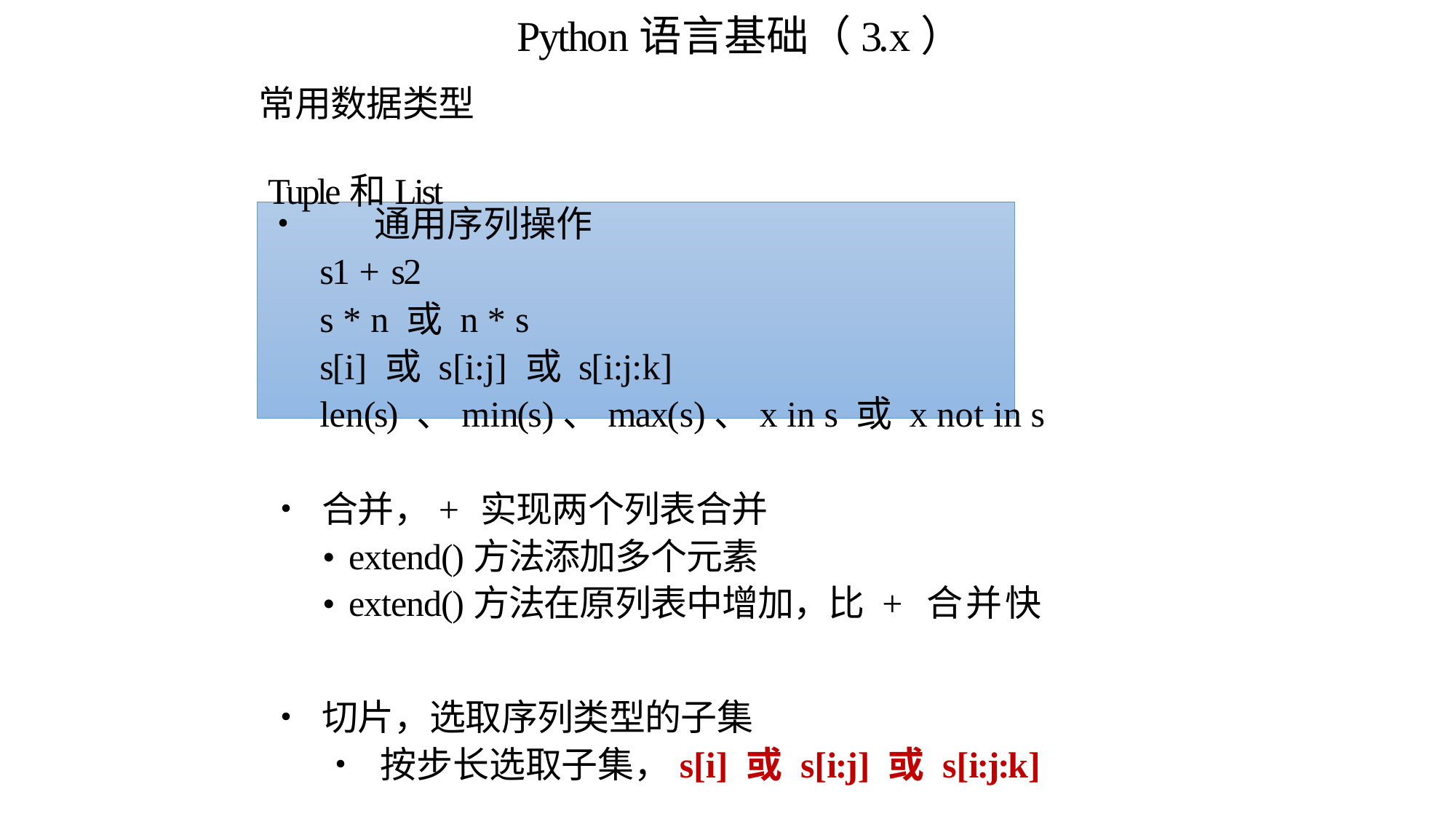

Python语言基础（3.x）
常用数据类型
# Tuple和List
•	通用序列操作
s1 + s2
s * n 或 n * s
s[i] 或 s[i:j] 或 s[i:j:k]
len(s) 、min(s)、max(s)、x in s 或 x not in s

• 合并，+ 实现两个列表合并
• extend()方法添加多个元素
• extend()方法在原列表中增加，比 + 合并快

• 切片，选取序列类型的子集
• 按步长选取子集，s[i] 或 s[i:j] 或 s[i:j:k]